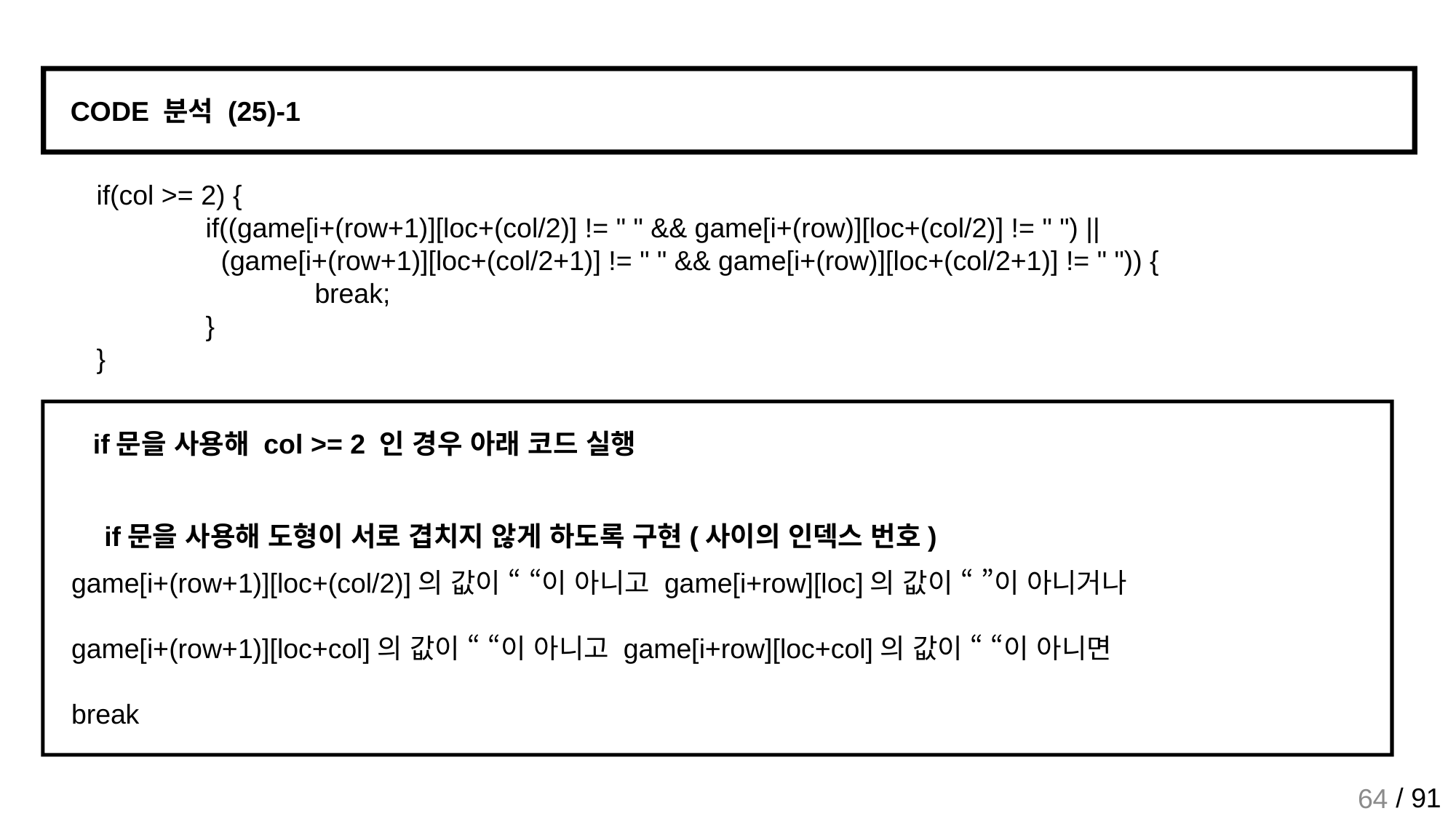

CODE 분석 (25)-1
if(col >= 2) {
	if((game[i+(row+1)][loc+(col/2)] != " " && game[i+(row)][loc+(col/2)] != " ") ||
	  (game[i+(row+1)][loc+(col/2+1)] != " " && game[i+(row)][loc+(col/2+1)] != " ")) {
		break;
	}
}

if문을 사용해 col >= 2 인 경우 아래 코드 실행
if문을 사용해 도형이 서로 겹치지 않게 하도록 구현(사이의 인덱스 번호)
game[i+(row+1)][loc+(col/2)]의 값이 “ “이 아니고 game[i+row][loc]의 값이 “ ”이 아니거나

game[i+(row+1)][loc+col]의 값이 “ “이 아니고 game[i+row][loc+col]의 값이 “ “이 아니면

break
64